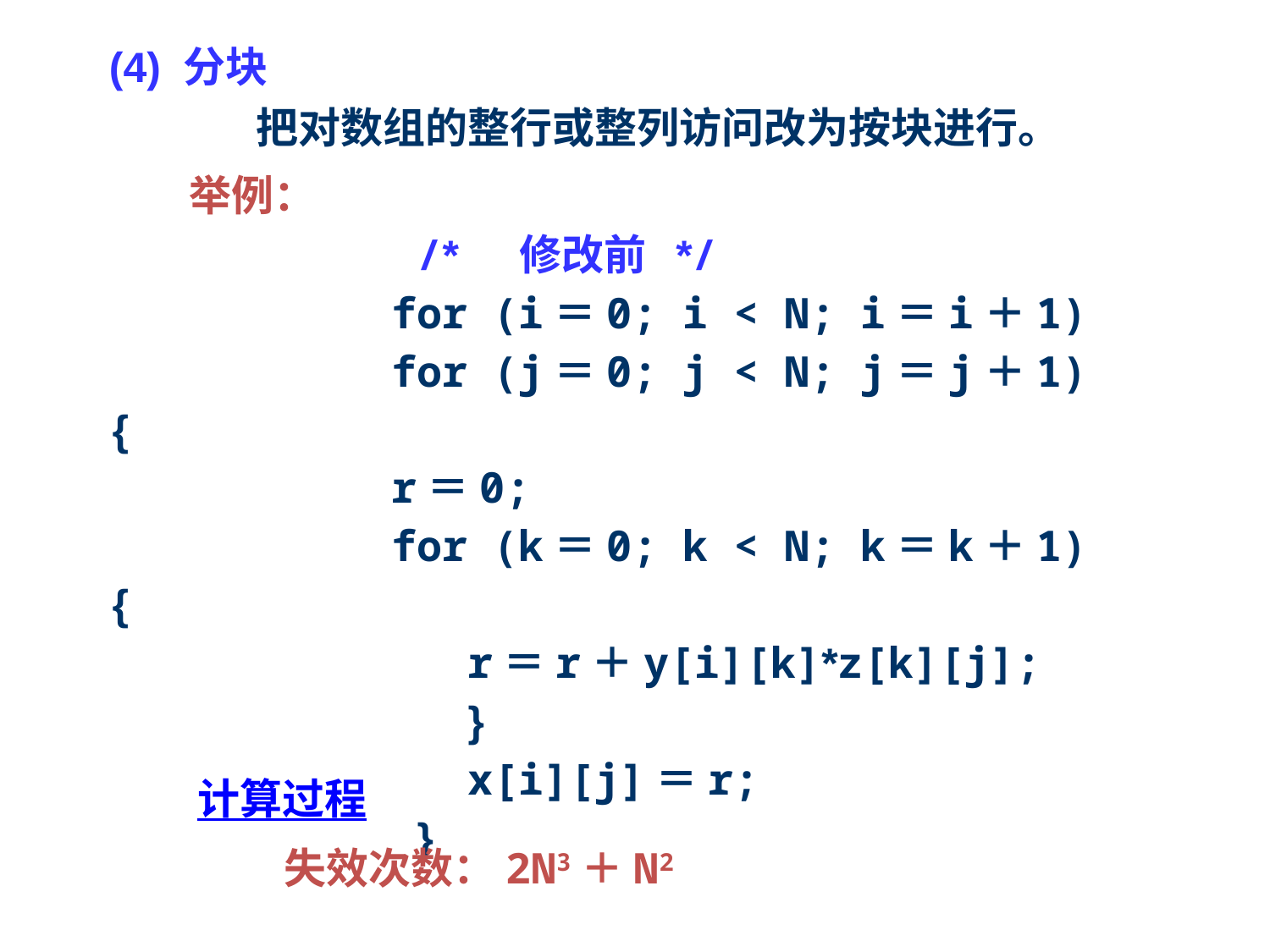

(4) 分块
 把对数组的整行或整列访问改为按块进行。
       举例：
            /*  修改前  */
           for (i＝0; i < N; i＝i＋1)
           for (j＝0; j < N; j＝j＋1) {
           r＝0;
           for (k＝0; k < N; k＝k＋1) {
              r＝r＋y[i][k]*z[k][j];
              }
              x[i][j]＝r;
            }
计算过程
        失效次数：2N3＋N2